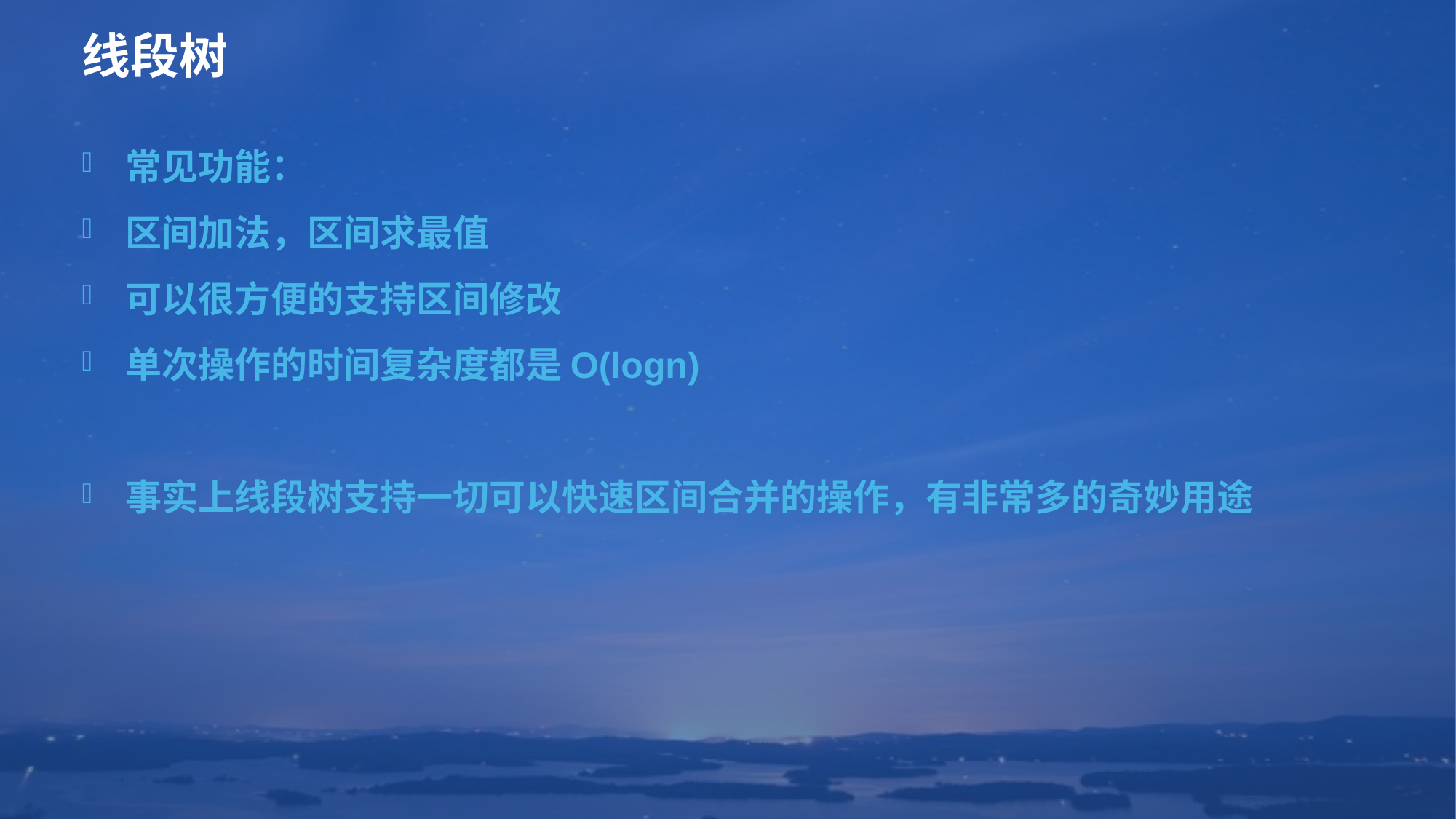

# 线段树
常见功能：
区间加法，区间求最值
可以很方便的支持区间修改
单次操作的时间复杂度都是O(logn)

事实上线段树支持一切可以快速区间合并的操作，有非常多的奇妙用途